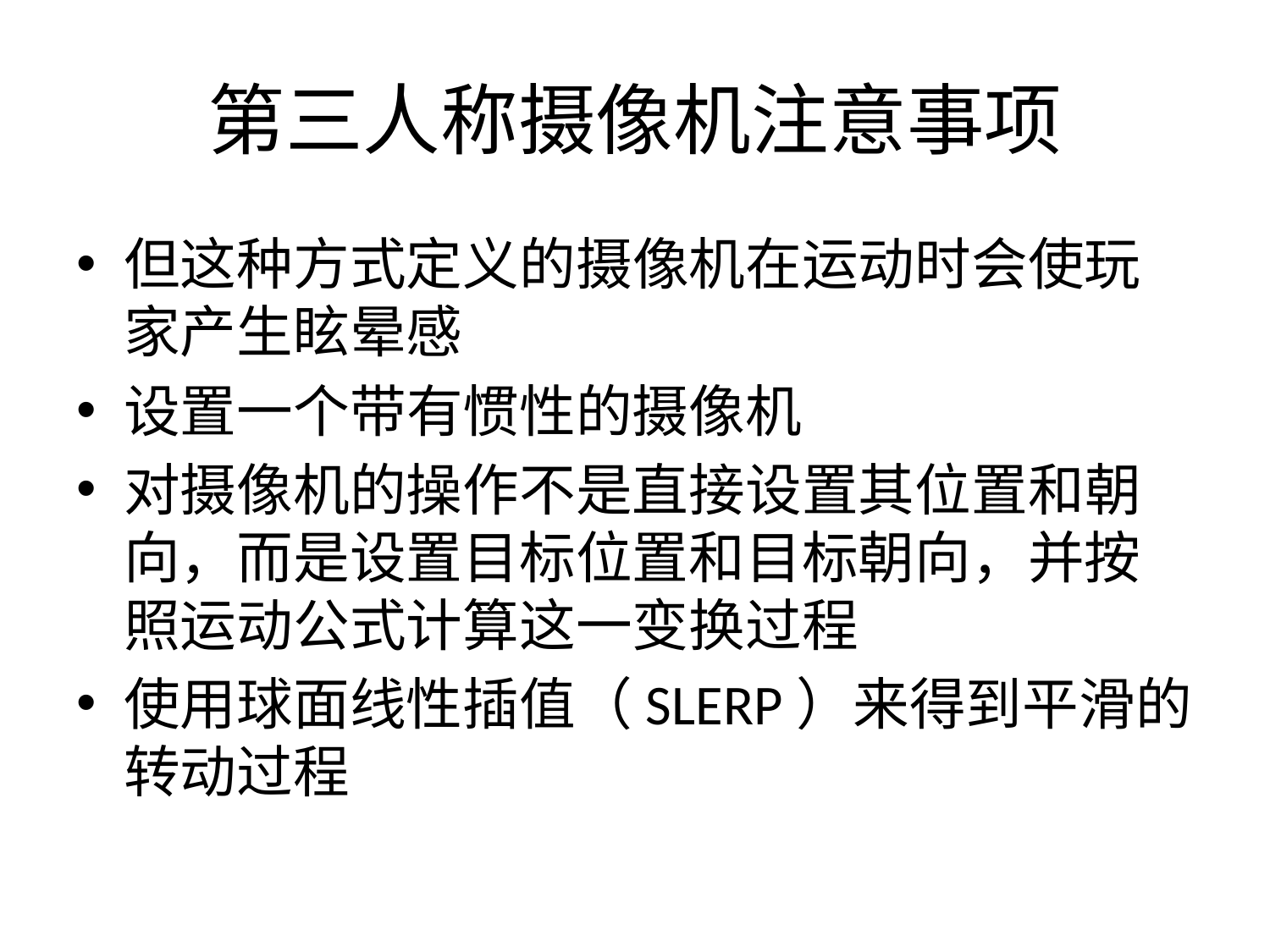

# 第三人称摄像机注意事项
但这种方式定义的摄像机在运动时会使玩家产生眩晕感
设置一个带有惯性的摄像机
对摄像机的操作不是直接设置其位置和朝向，而是设置目标位置和目标朝向，并按照运动公式计算这一变换过程
使用球面线性插值（SLERP）来得到平滑的转动过程